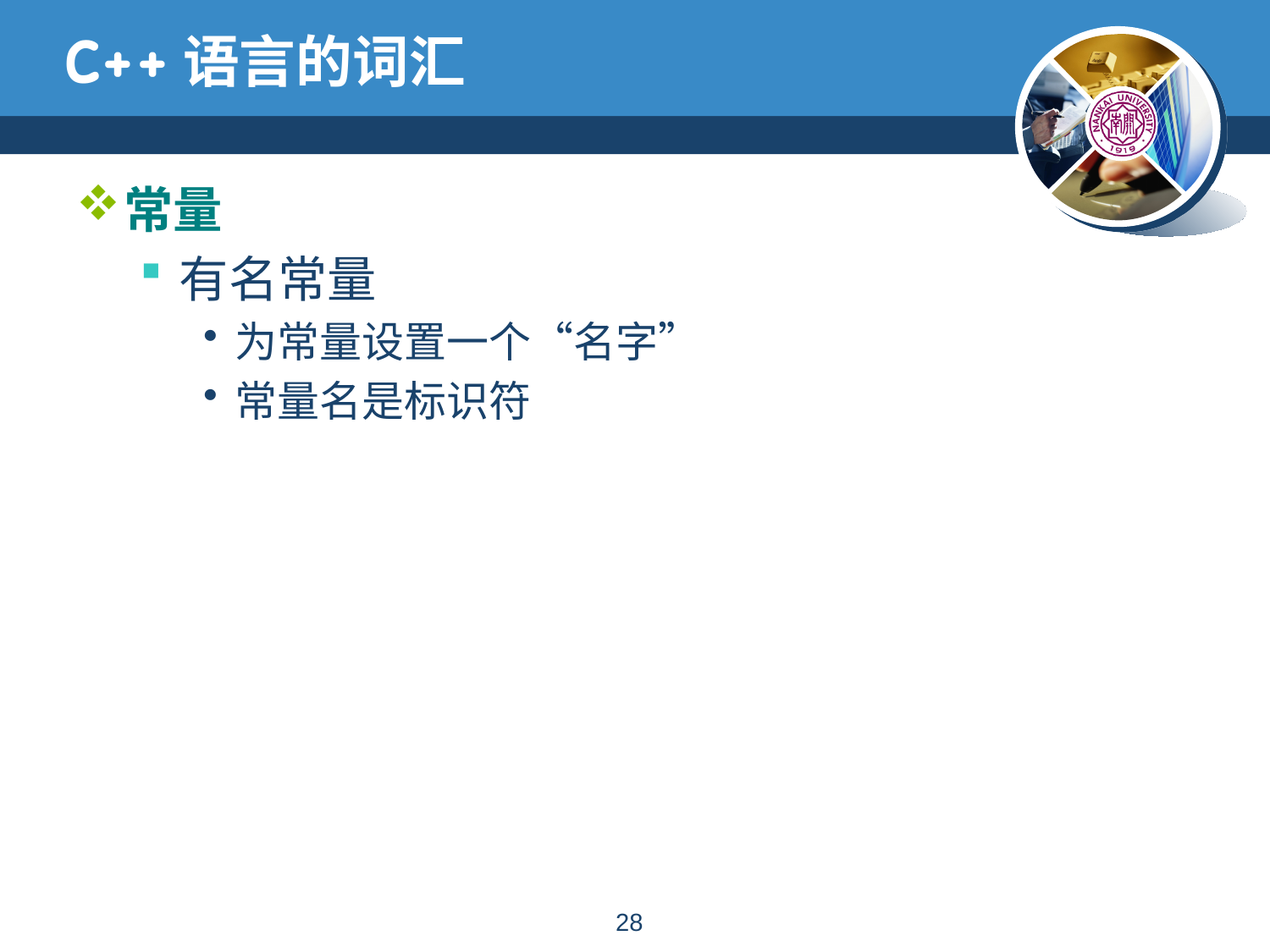

# C++语言的词汇
常量
有名常量
为常量设置一个“名字”
常量名是标识符
28